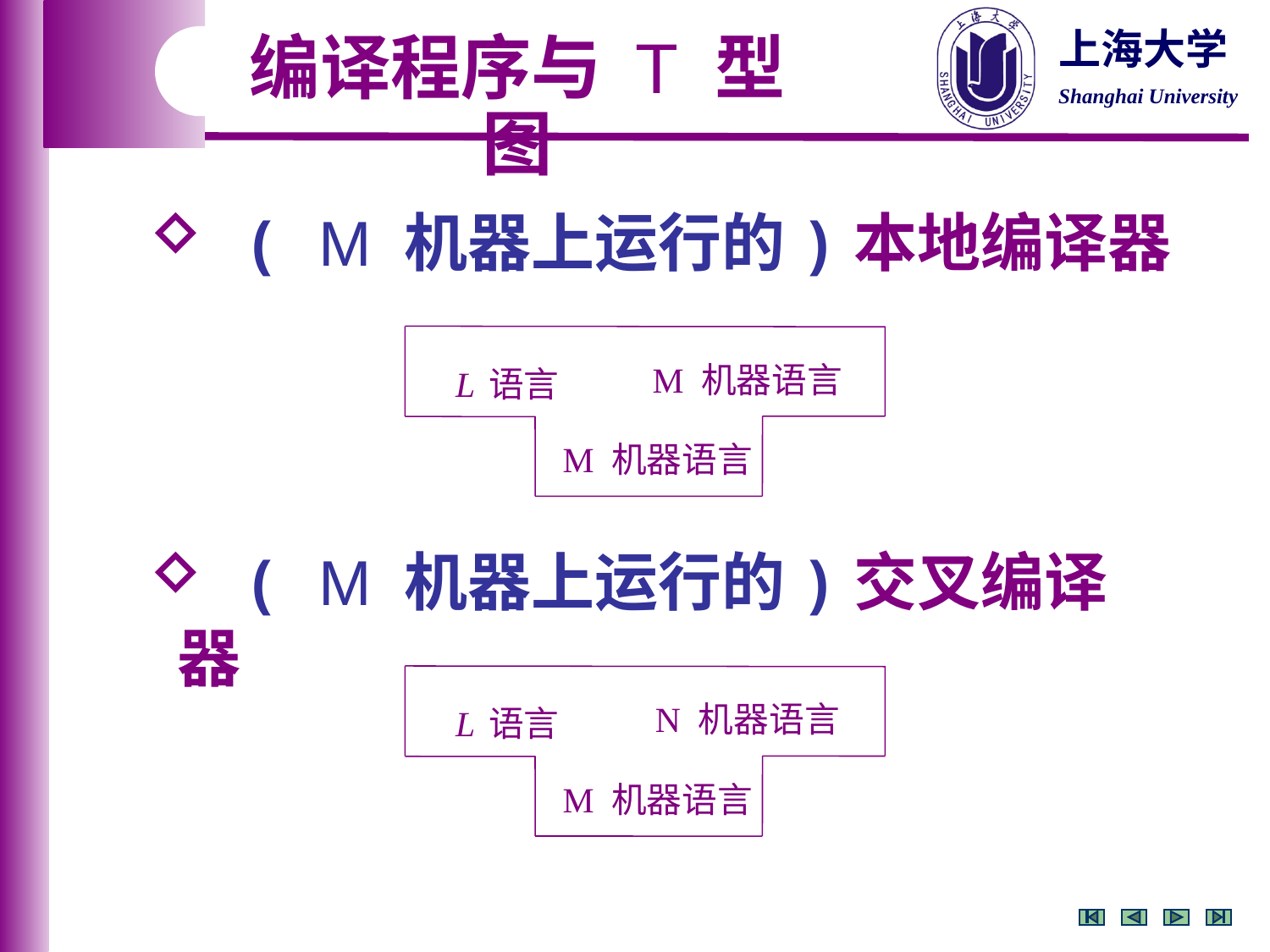

编译程序与 T 型图
 ( M 机器上运行的)本地编译器

L 语言
M 机器语言

M 机器语言

 ( M 机器上运行的)交叉编译器

L 语言
N 机器语言

M 机器语言